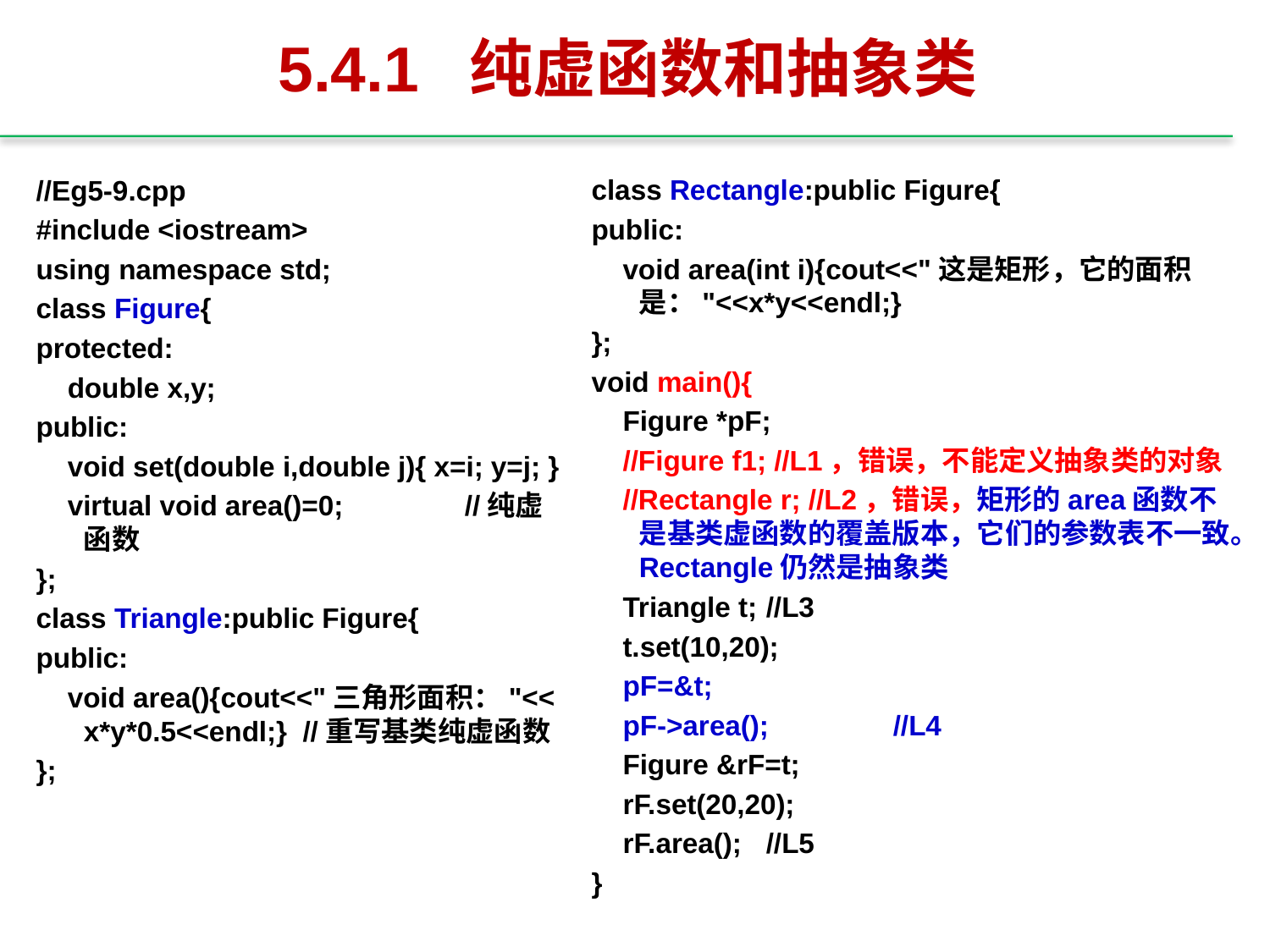

# 5.4.1  纯虚函数和抽象类
class Rectangle:public Figure{
public:
    void area(int i){cout<<"这是矩形，它的面积是："<<x*y<<endl;}
};
void main(){
    Figure *pF;
    //Figure f1; //L1，错误，不能定义抽象类的对象
    //Rectangle r; //L2，错误，矩形的area函数不是基类虚函数的覆盖版本，它们的参数表不一致。Rectangle仍然是抽象类
    Triangle t;	//L3
    t.set(10,20);
    pF=&t;
    pF->area();	//L4
    Figure &rF=t;
    rF.set(20,20);
    rF.area();	//L5
}
//Eg5-9.cpp
#include <iostream>
using namespace std;
class Figure{
protected:
    double x,y;
public:
    void set(double i,double j){ x=i; y=j; }
    virtual void area()=0;	//纯虚函数
};
class Triangle:public Figure{
public:
    void area(){cout<<"三角形面积："<< x*y*0.5<<endl;}  //重写基类纯虚函数
};